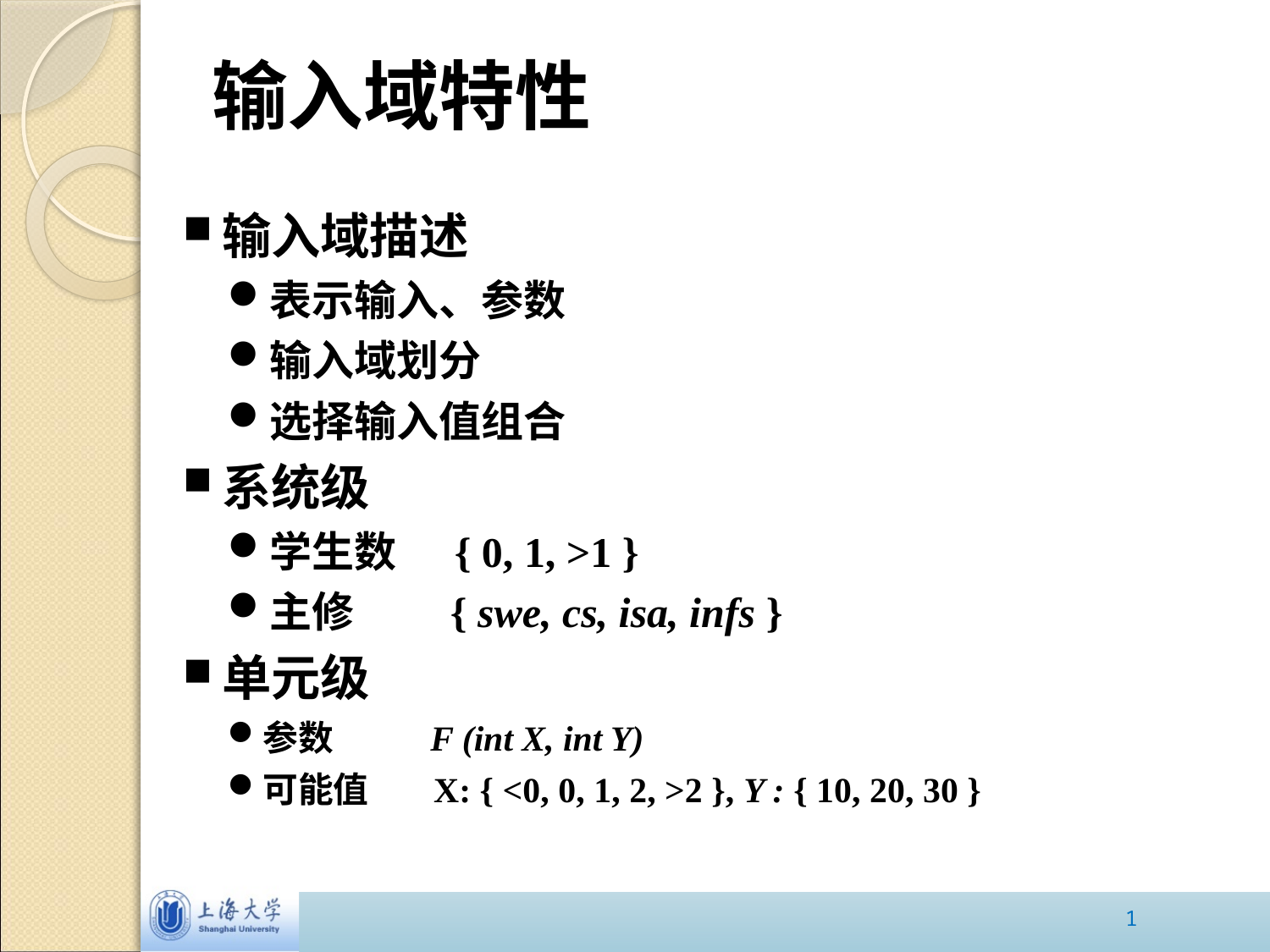

# 输入域特性
输入域描述
表示输入、参数
输入域划分
选择输入值组合
系统级
学生数     { 0, 1, >1 }
主修         { swe, cs, isa, infs }
单元级
参数           F (int X, int Y)
可能值       X: { <0, 0, 1, 2, >2 }, Y : { 10, 20, 30 }
1